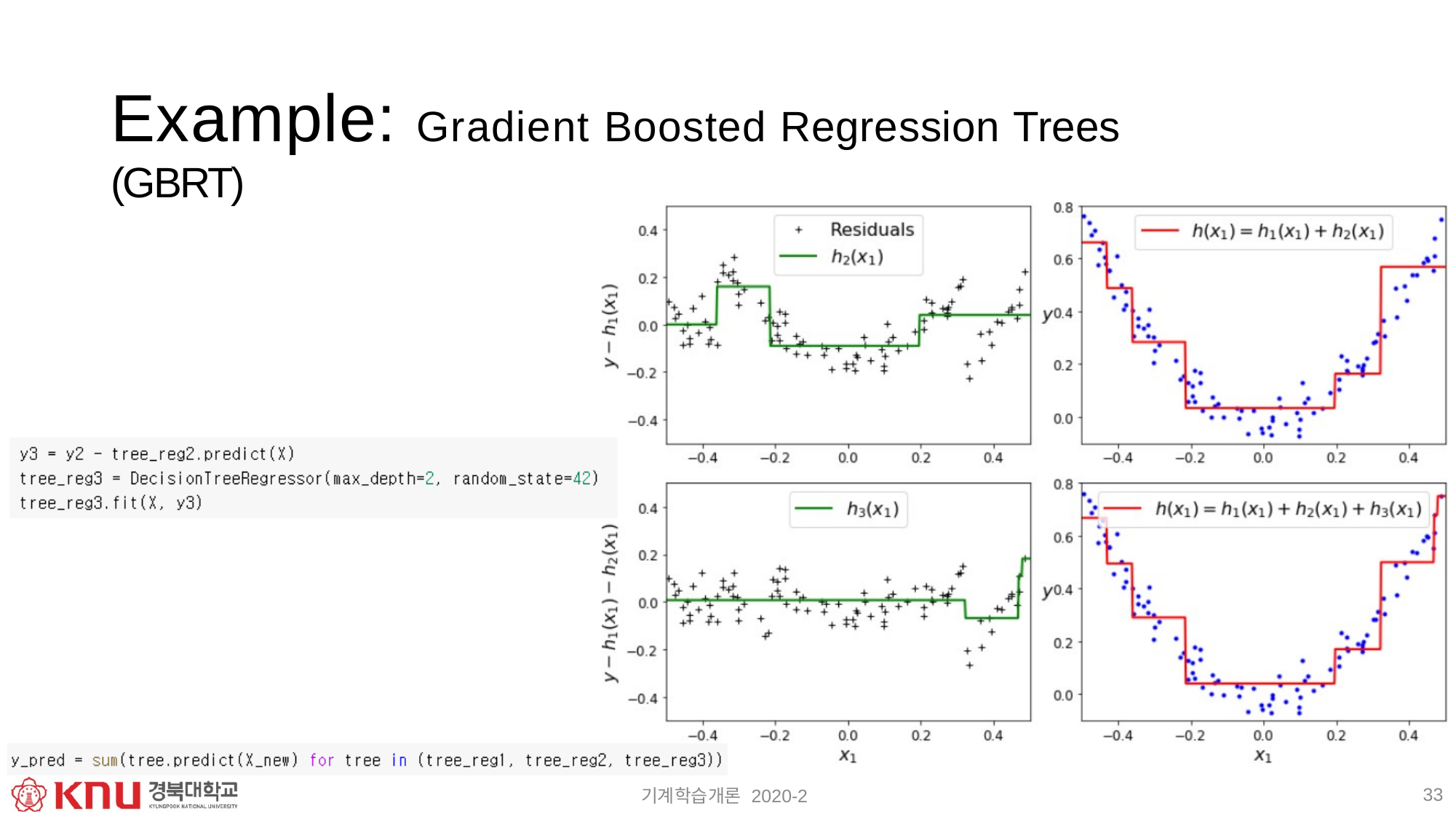

# Example: Gradient Boosted Regression Trees (GBRT)

33
기계학습개론 2020-2